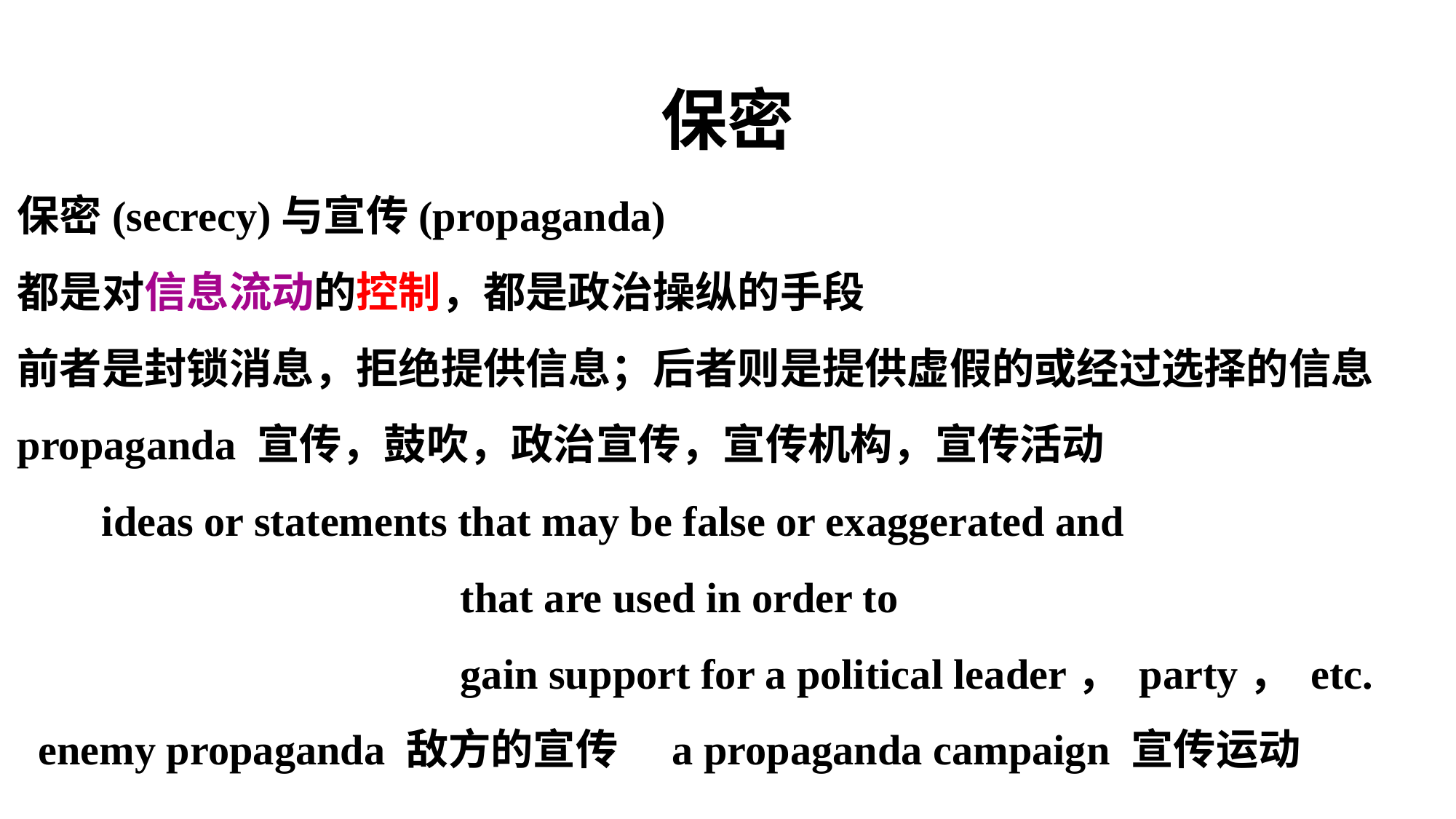

# 保密
保密(secrecy)与宣传(propaganda)
都是对信息流动的控制，都是政治操纵的手段
前者是封锁消息，拒绝提供信息；后者则是提供虚假的或经过选择的信息
propaganda 宣传，鼓吹，政治宣传，宣传机构，宣传活动
        ideas or statements that may be false or exaggerated and
                                          that are used in order to
                                          gain support for a political leader， party， etc.
  enemy propaganda 敌方的宣传	a propaganda campaign 宣传运动